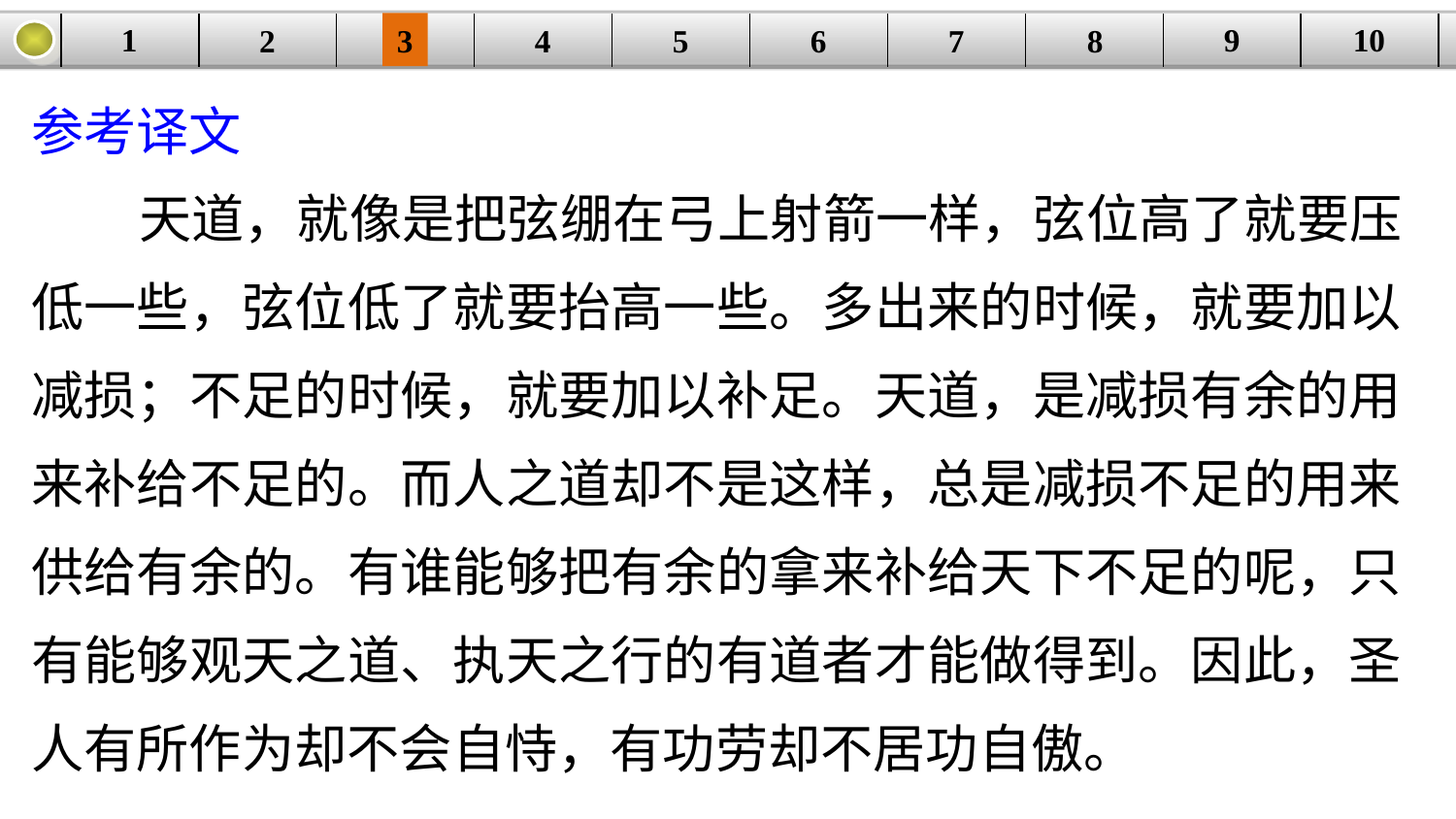

9
10
1
3
4
5
6
8
2
|  |  |  |  |  |  |  |  |  |  |
| --- | --- | --- | --- | --- | --- | --- | --- | --- | --- |
7

参考译文
        天道，就像是把弦绷在弓上射箭一样，弦位高了就要压低一些，弦位低了就要抬高一些。多出来的时候，就要加以减损；不足的时候，就要加以补足。天道，是减损有余的用来补给不足的。而人之道却不是这样，总是减损不足的用来供给有余的。有谁能够把有余的拿来补给天下不足的呢，只有能够观天之道、执天之行的有道者才能做得到。因此，圣人有所作为却不会自恃，有功劳却不居功自傲。